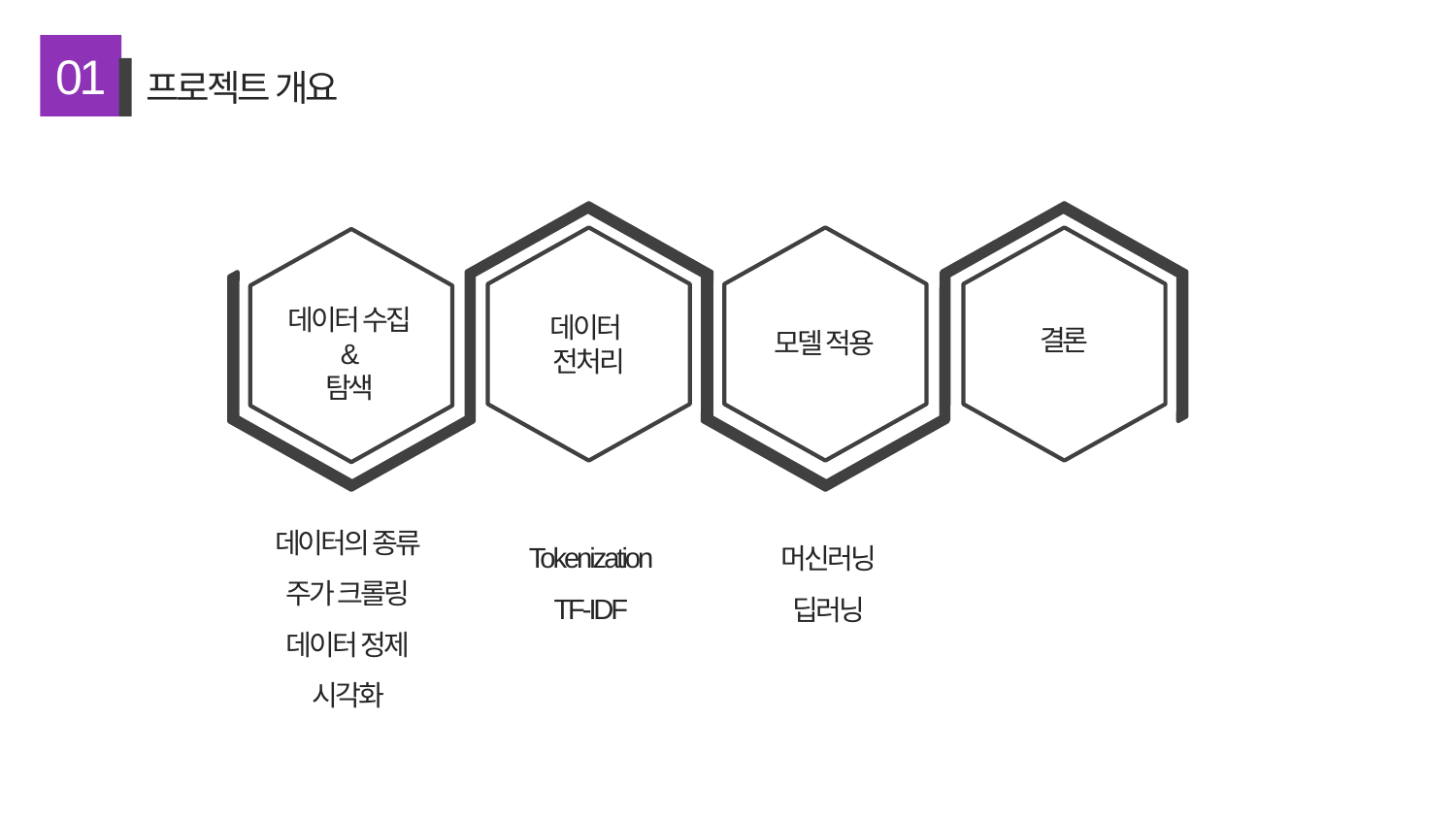

01

프로젝트 개요

데이터 수집
&
탐색
데이터
전처리
결론

모델 적용
데이터의 종류
주가 크롤링
데이터 정제
시각화

Tokenization
TF-IDF

머신러닝
딥러닝